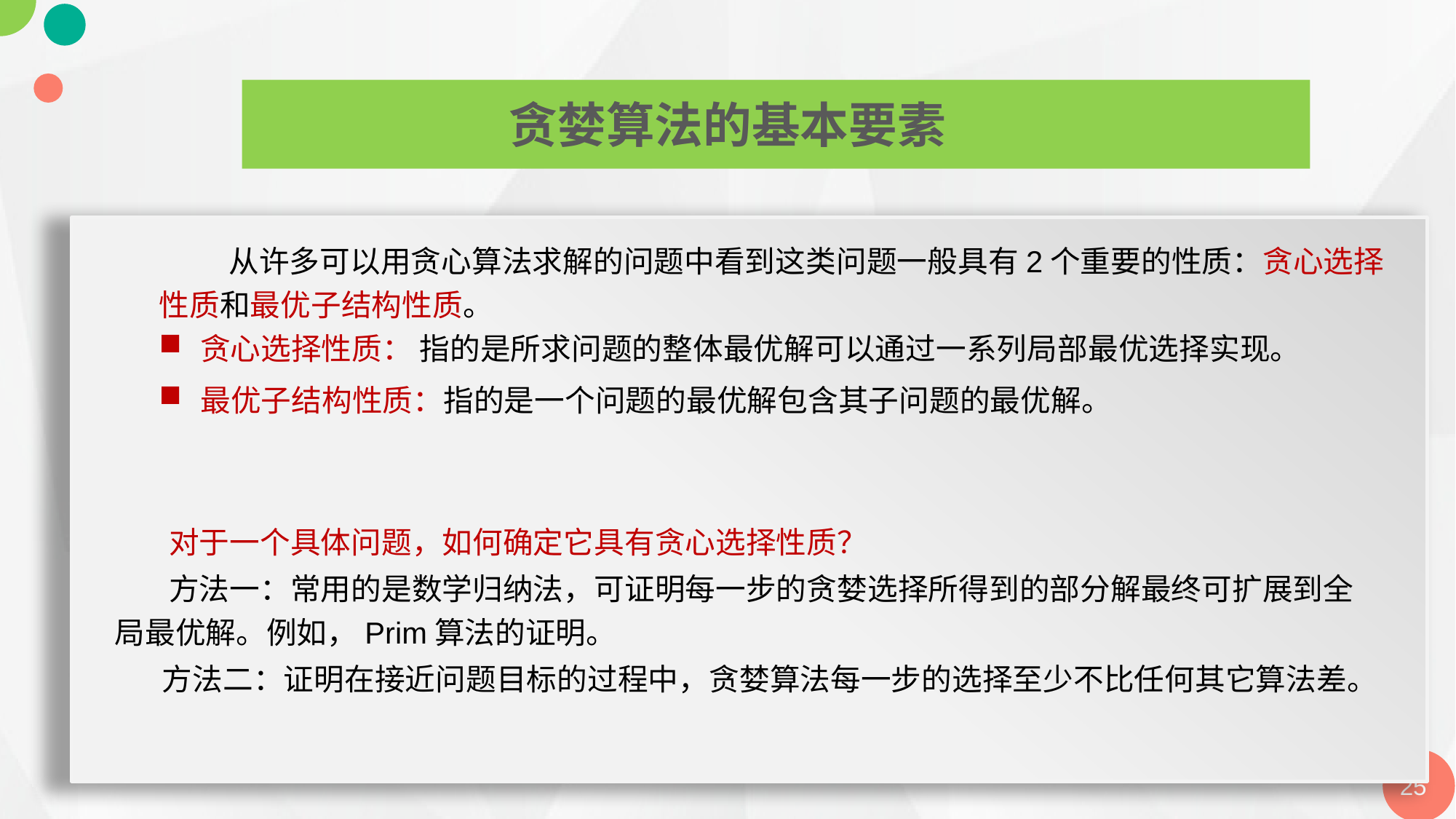

贪婪算法的基本要素
 从许多可以用贪心算法求解的问题中看到这类问题一般具有2个重要的性质：贪心选择性质和最优子结构性质。
贪心选择性质： 指的是所求问题的整体最优解可以通过一系列局部最优选择实现。
 最优子结构性质：指的是一个问题的最优解包含其子问题的最优解。
       对于一个具体问题，如何确定它具有贪心选择性质？
       方法一：常用的是数学归纳法，可证明每一步的贪婪选择所得到的部分解最终可扩展到全局最优解。例如，Prim算法的证明。
      方法二：证明在接近问题目标的过程中，贪婪算法每一步的选择至少不比任何其它算法差。